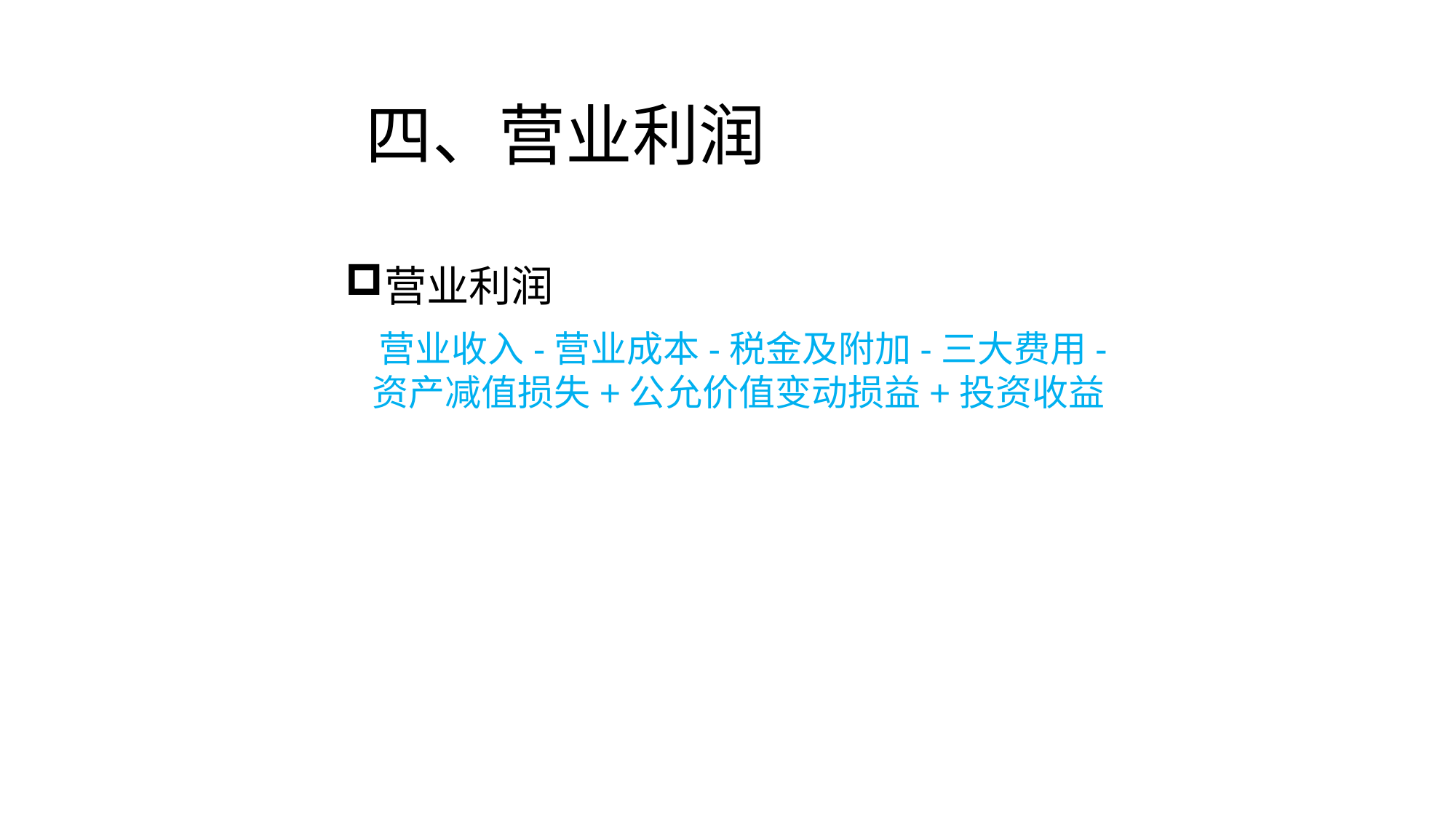

# 四、营业利润
营业利润
营业收入-营业成本-税金及附加-三大费用-资产减值损失+公允价值变动损益+投资收益